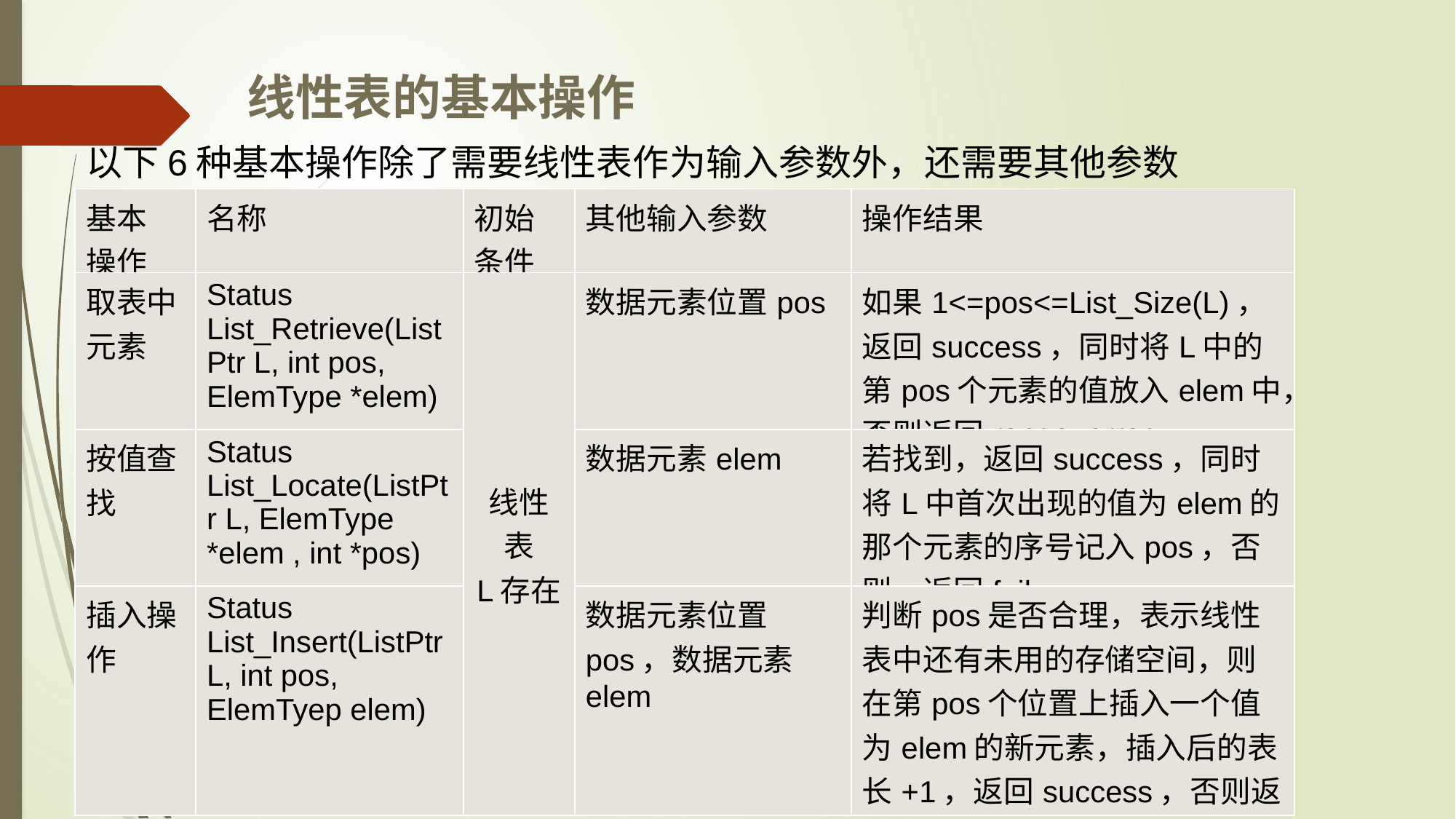

# 线性表的基本操作
以下6种基本操作除了需要线性表作为输入参数外，还需要其他参数
| 基本 操作 | 名称 | 初始条件 | 其他输入参数 | 操作结果 |
| --- | --- | --- | --- | --- |
| 取表中元素 | Status List\_Retrieve(ListPtr L, int pos, ElemType \*elem) | 线性表 L存在 | 数据元素位置pos | 如果1<=pos<=List\_Size(L)，返回success，同时将L中的第pos个元素的值放入elem中，否则返回range\_error |
| 按值查找 | Status List\_Locate(ListPtr L, ElemType \*elem , int \*pos) |  | 数据元素elem | 若找到，返回success，同时将L中首次出现的值为elem的那个元素的序号记入pos，否则，返回fail |
| 插入操作 | Status List\_Insert(ListPtr L, int pos, ElemTyep elem) |  | 数据元素位置pos，数据元素elem | 判断pos是否合理，表示线性表中还有未用的存储空间，则在第pos个位置上插入一个值为elem的新元素，插入后的表长+1，返回success，否则返回range\_error |